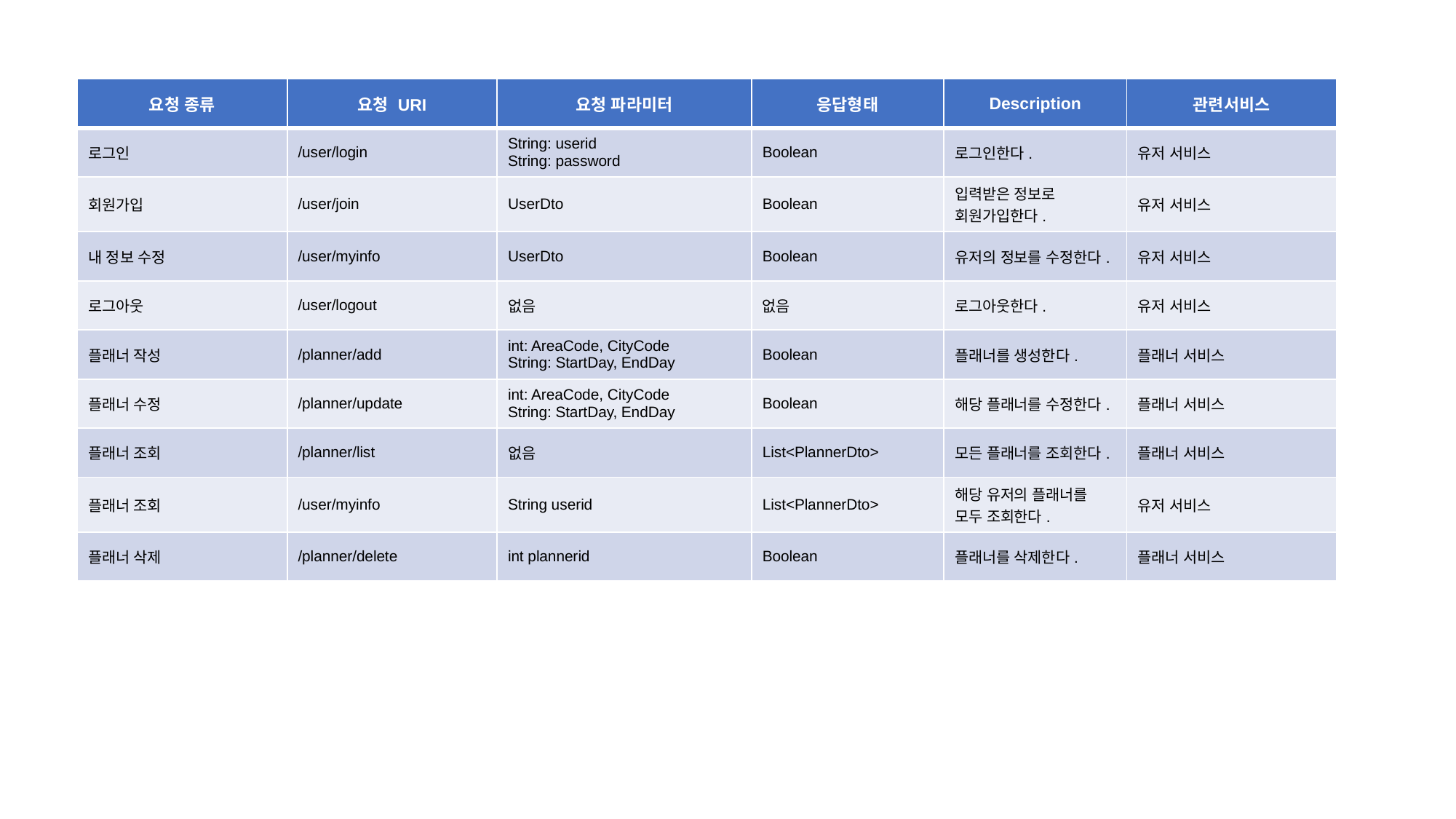

| 요청 종류 | 요청 URI | 요청 파라미터 | 응답형태 | Description | 관련서비스 |
| --- | --- | --- | --- | --- | --- |
| 로그인 | /user/login | String: userid String: password | Boolean | 로그인한다. | 유저 서비스 |
| 회원가입 | /user/join | UserDto | Boolean | 입력받은 정보로 회원가입한다. | 유저 서비스 |
| 내 정보 수정 | /user/myinfo | UserDto | Boolean | 유저의 정보를 수정한다. | 유저 서비스 |
| 로그아웃 | /user/logout | 없음 | 없음 | 로그아웃한다. | 유저 서비스 |
| 플래너 작성 | /planner/add | int: AreaCode, CityCode String: StartDay, EndDay | Boolean | 플래너를 생성한다. | 플래너 서비스 |
| 플래너 수정 | /planner/update | int: AreaCode, CityCode String: StartDay, EndDay | Boolean | 해당 플래너를 수정한다. | 플래너 서비스 |
| 플래너 조회 | /planner/list | 없음 | List<PlannerDto> | 모든 플래너를 조회한다. | 플래너 서비스 |
| 플래너 조회 | /user/myinfo | String userid | List<PlannerDto> | 해당 유저의 플래너를 모두 조회한다. | 유저 서비스 |
| 플래너 삭제 | /planner/delete | int plannerid | Boolean | 플래너를 삭제한다. | 플래너 서비스 |